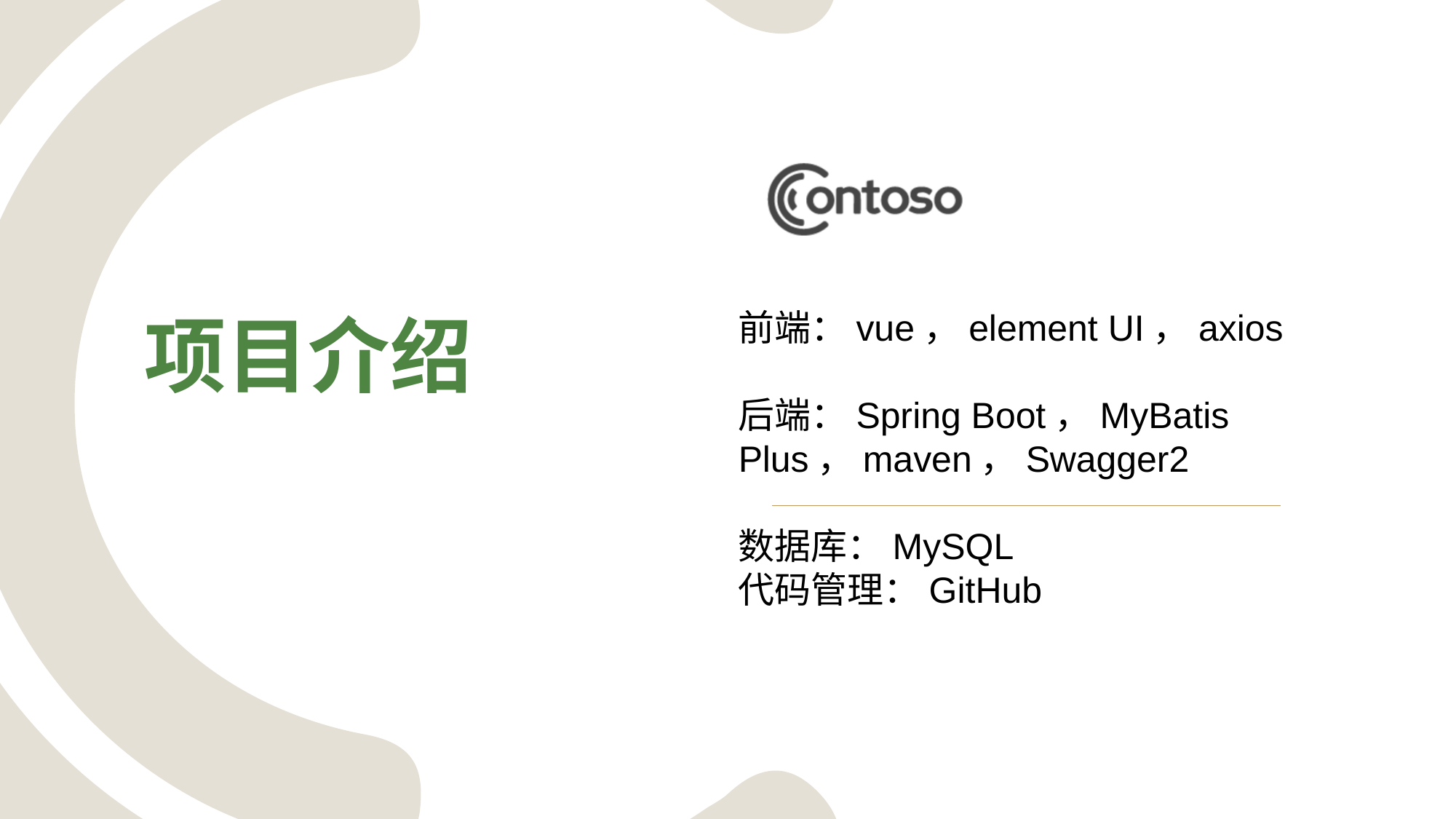

# 项目介绍
前端：vue，element UI，axios

后端：Spring Boot，MyBatis Plus，maven，Swagger2

数据库：MySQL
代码管理：GitHub